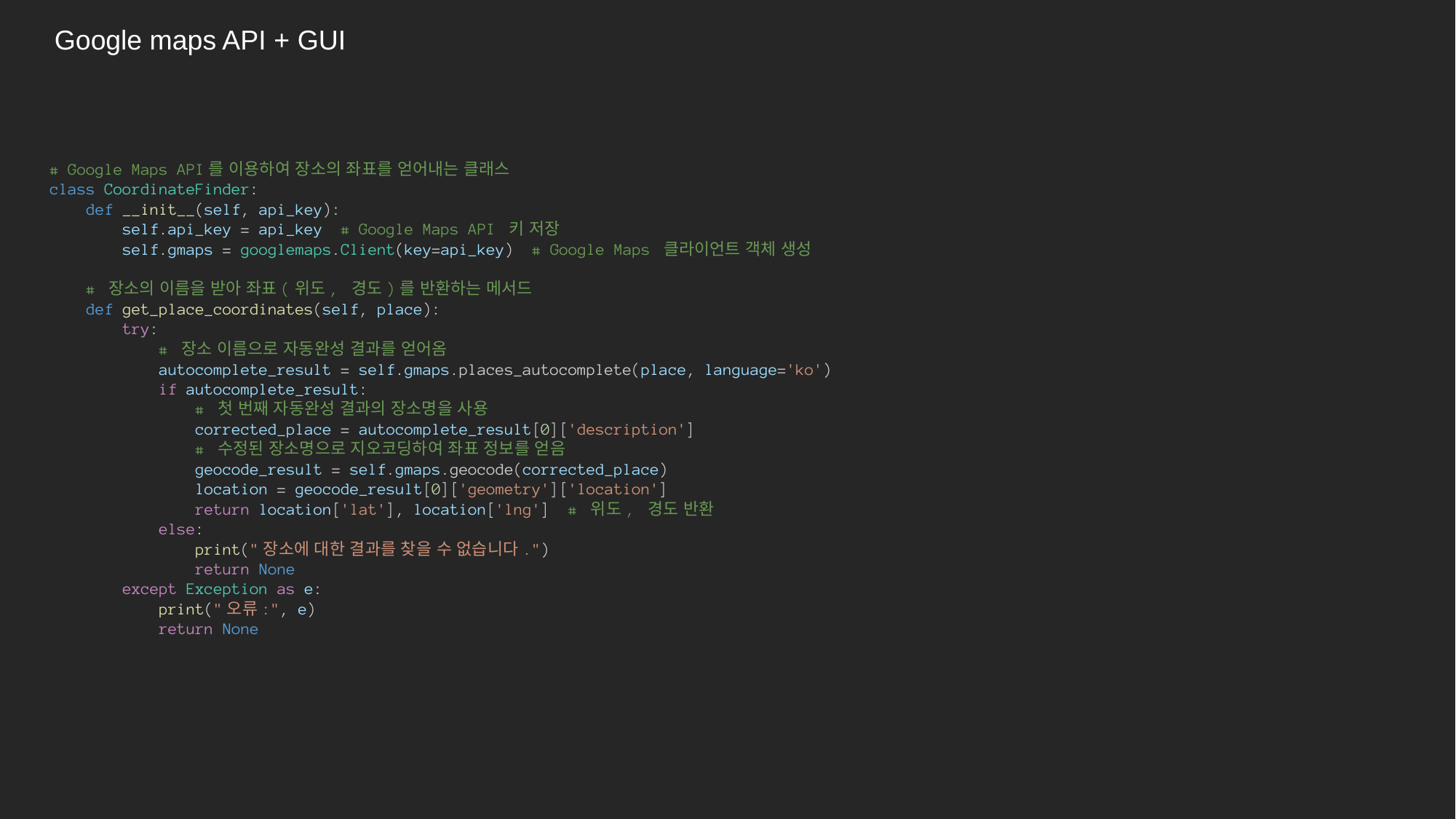

Google maps API + GUI
# Google Maps API를 이용하여 장소의 좌표를 얻어내는 클래스
class CoordinateFinder:
    def __init__(self, api_key):
        self.api_key = api_key  # Google Maps API 키 저장
        self.gmaps = googlemaps.Client(key=api_key)  # Google Maps 클라이언트 객체 생성
    # 장소의 이름을 받아 좌표(위도, 경도)를 반환하는 메서드
    def get_place_coordinates(self, place):
        try:
            # 장소 이름으로 자동완성 결과를 얻어옴
            autocomplete_result = self.gmaps.places_autocomplete(place, language='ko')
            if autocomplete_result:
                # 첫 번째 자동완성 결과의 장소명을 사용
                corrected_place = autocomplete_result[0]['description']
                # 수정된 장소명으로 지오코딩하여 좌표 정보를 얻음
                geocode_result = self.gmaps.geocode(corrected_place)
                location = geocode_result[0]['geometry']['location']
                return location['lat'], location['lng']  # 위도, 경도 반환
            else:
                print("장소에 대한 결과를 찾을 수 없습니다.")
                return None
        except Exception as e:
            print("오류:", e)
            return None